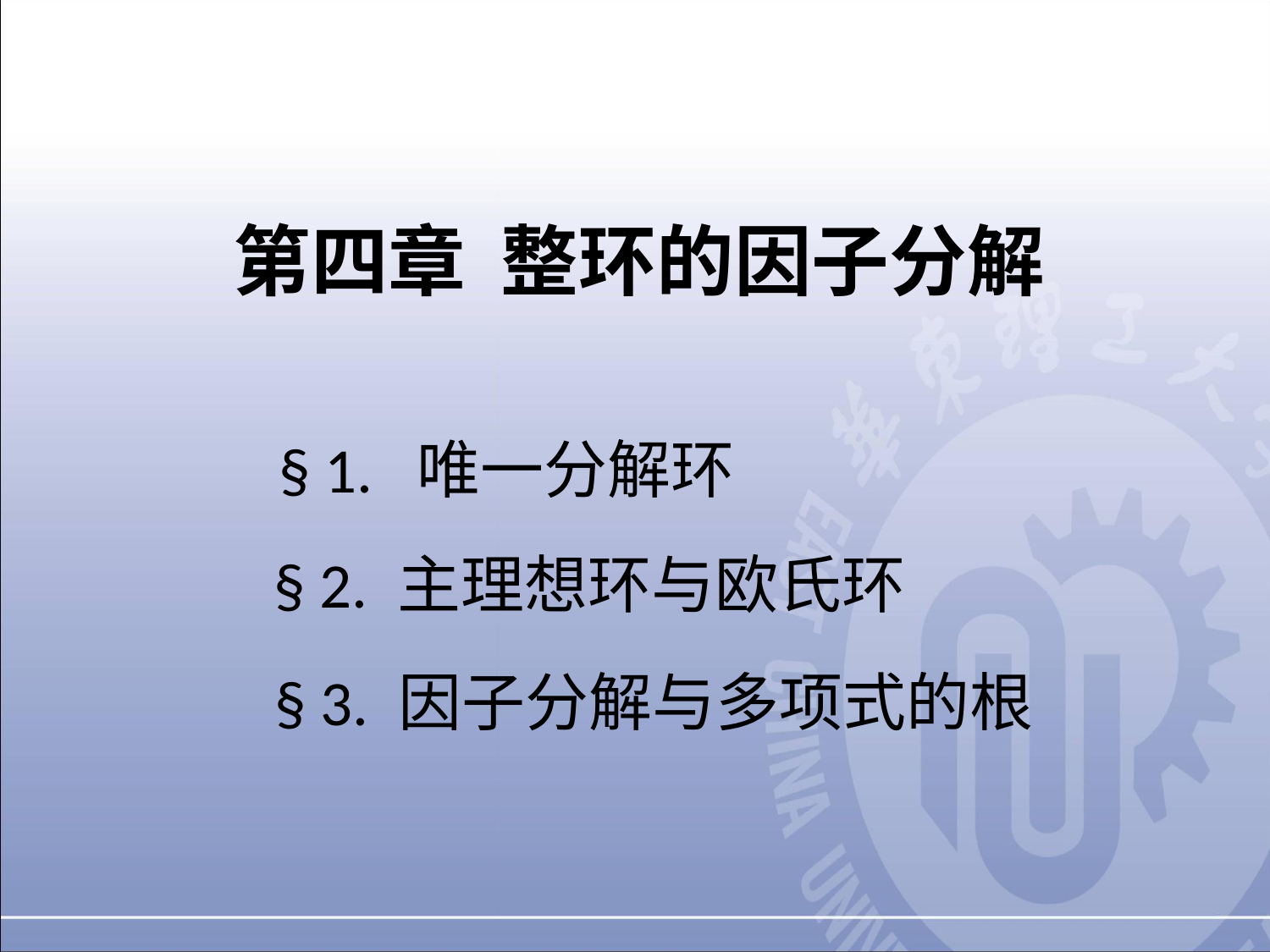

第四章  整环的因子分解
§ 1.  唯一分解环
§ 2. 主理想环与欧氏环
§ 3. 因子分解与多项式的根